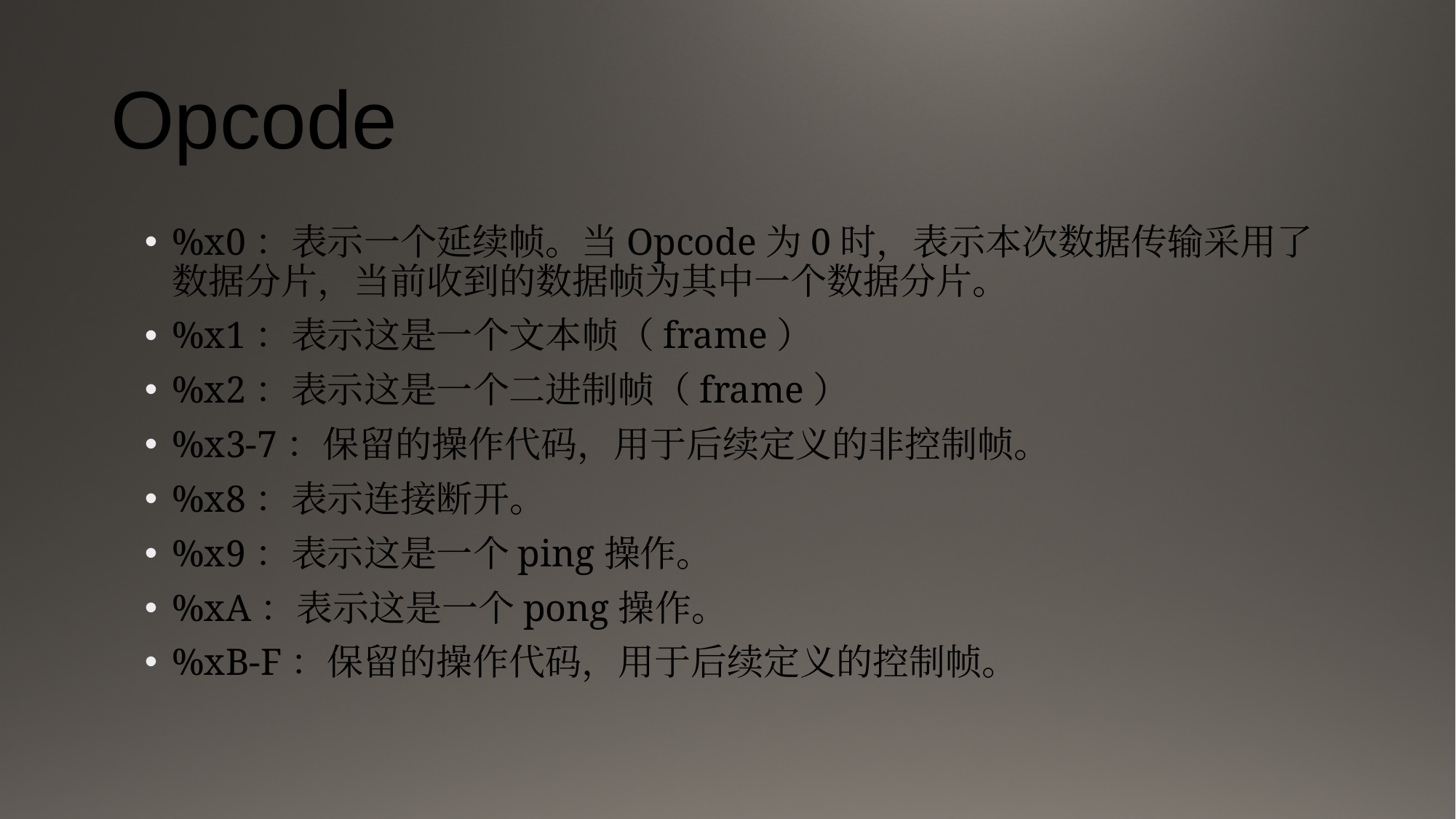

# Opcode
%x0：表示一个延续帧。当Opcode为0时，表示本次数据传输采用了数据分片，当前收到的数据帧为其中一个数据分片。
%x1：表示这是一个文本帧（frame）
%x2：表示这是一个二进制帧（frame）
%x3-7：保留的操作代码，用于后续定义的非控制帧。
%x8：表示连接断开。
%x9：表示这是一个ping操作。
%xA：表示这是一个pong操作。
%xB-F：保留的操作代码，用于后续定义的控制帧。